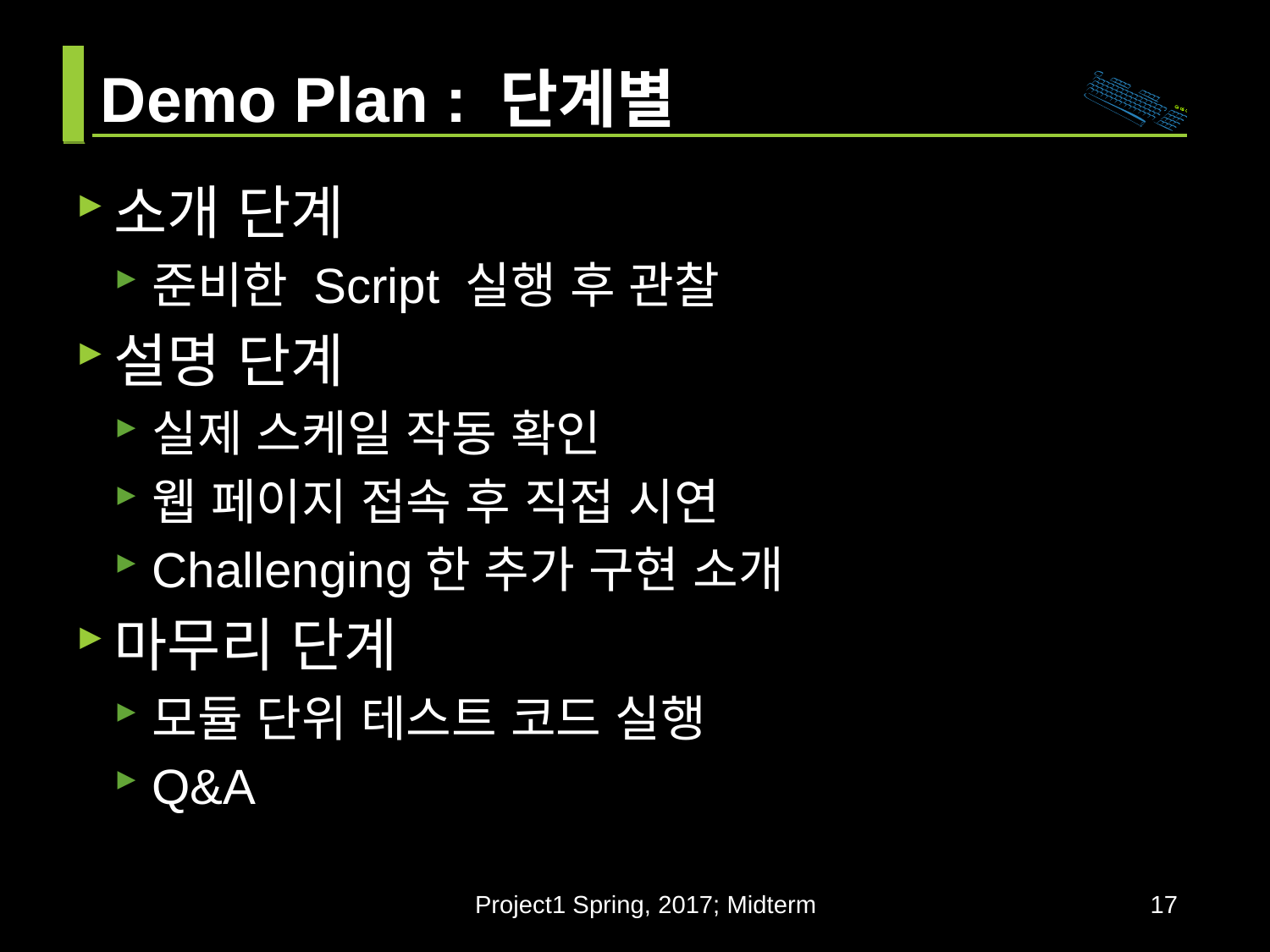

# Demo Plan : 단계별
소개 단계
준비한 Script 실행 후 관찰
설명 단계
실제 스케일 작동 확인
웹 페이지 접속 후 직접 시연
Challenging한 추가 구현 소개
마무리 단계
모듈 단위 테스트 코드 실행
Q&A
Project1 Spring, 2017; Midterm
17